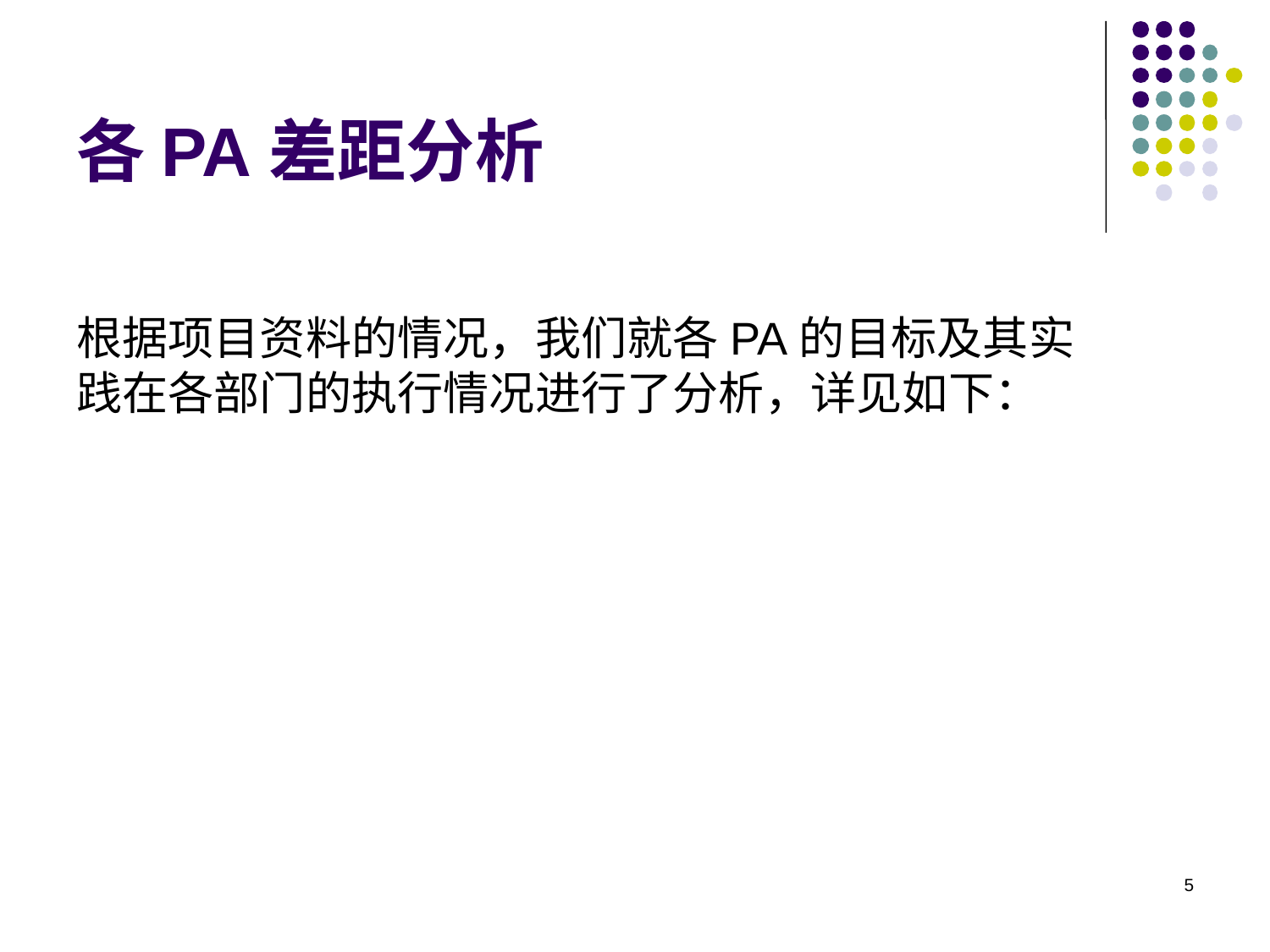

# 各PA差距分析

根据项目资料的情况，我们就各PA的目标及其实践在各部门的执行情况进行了分析，详见如下：
5